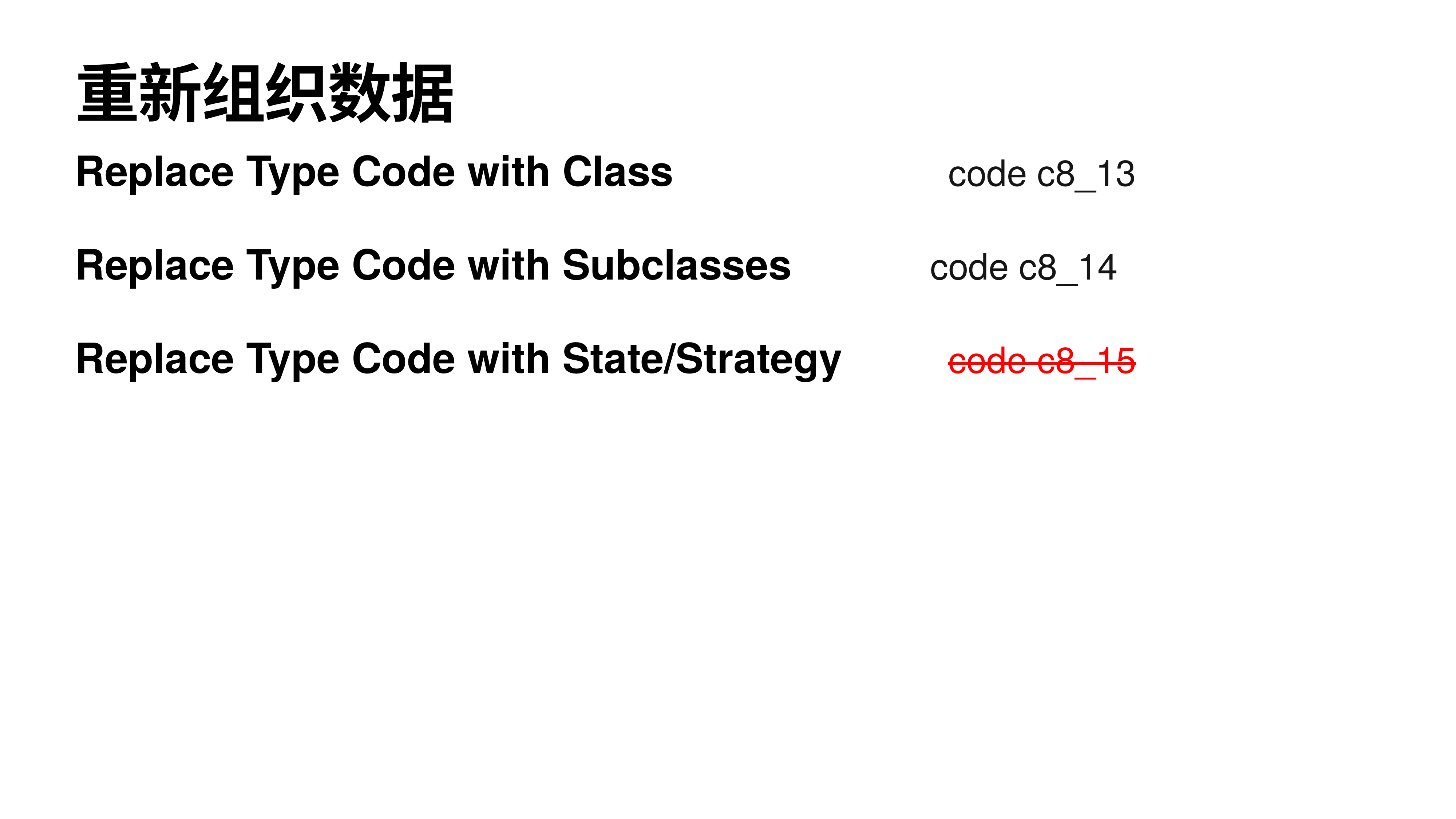

# 重新组织数据
Replace Type Code with Class 					code c8_13

Replace Type Code with Subclasses	         code c8_14

Replace Type Code with State/Strategy		code c8_15